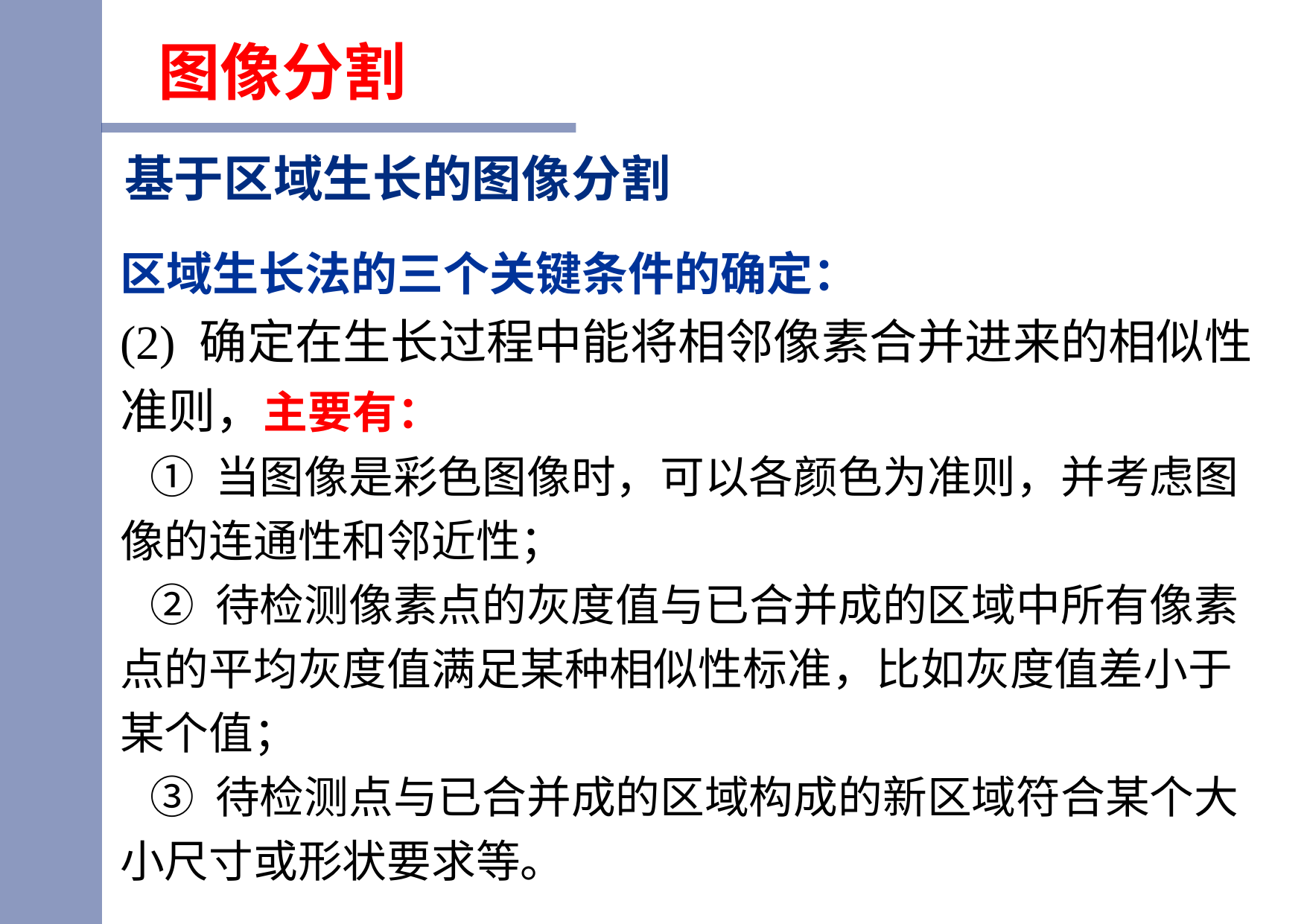

图像分割
基于区域生长的图像分割
区域生长法的三个关键条件的确定：
(2) 确定在生长过程中能将相邻像素合并进来的相似性准则，主要有：
   ① 当图像是彩色图像时，可以各颜色为准则，并考虑图像的连通性和邻近性；
   ② 待检测像素点的灰度值与已合并成的区域中所有像素点的平均灰度值满足某种相似性标准，比如灰度值差小于某个值；
   ③ 待检测点与已合并成的区域构成的新区域符合某个大小尺寸或形状要求等。